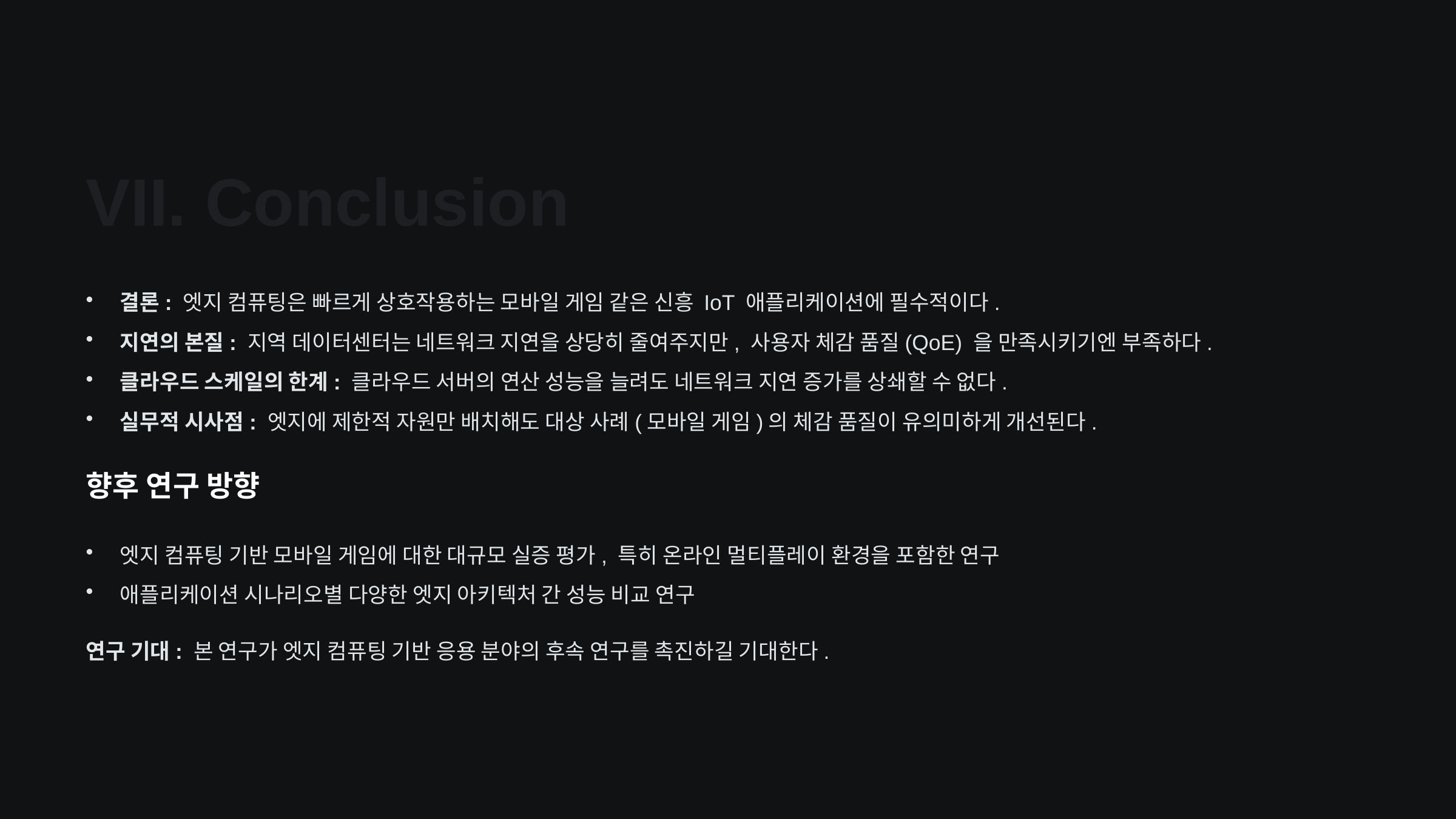

VII. Conclusion
결론: 엣지 컴퓨팅은 빠르게 상호작용하는 모바일 게임 같은 신흥 IoT 애플리케이션에 필수적이다.
지연의 본질: 지역 데이터센터는 네트워크 지연을 상당히 줄여주지만, 사용자 체감 품질(QoE) 을 만족시키기엔 부족하다.
클라우드 스케일의 한계: 클라우드 서버의 연산 성능을 늘려도 네트워크 지연 증가를 상쇄할 수 없다.
실무적 시사점: 엣지에 제한적 자원만 배치해도 대상 사례(모바일 게임)의 체감 품질이 유의미하게 개선된다.
향후 연구 방향
엣지 컴퓨팅 기반 모바일 게임에 대한 대규모 실증 평가, 특히 온라인 멀티플레이 환경을 포함한 연구
애플리케이션 시나리오별 다양한 엣지 아키텍처 간 성능 비교 연구
연구 기대: 본 연구가 엣지 컴퓨팅 기반 응용 분야의 후속 연구를 촉진하길 기대한다.